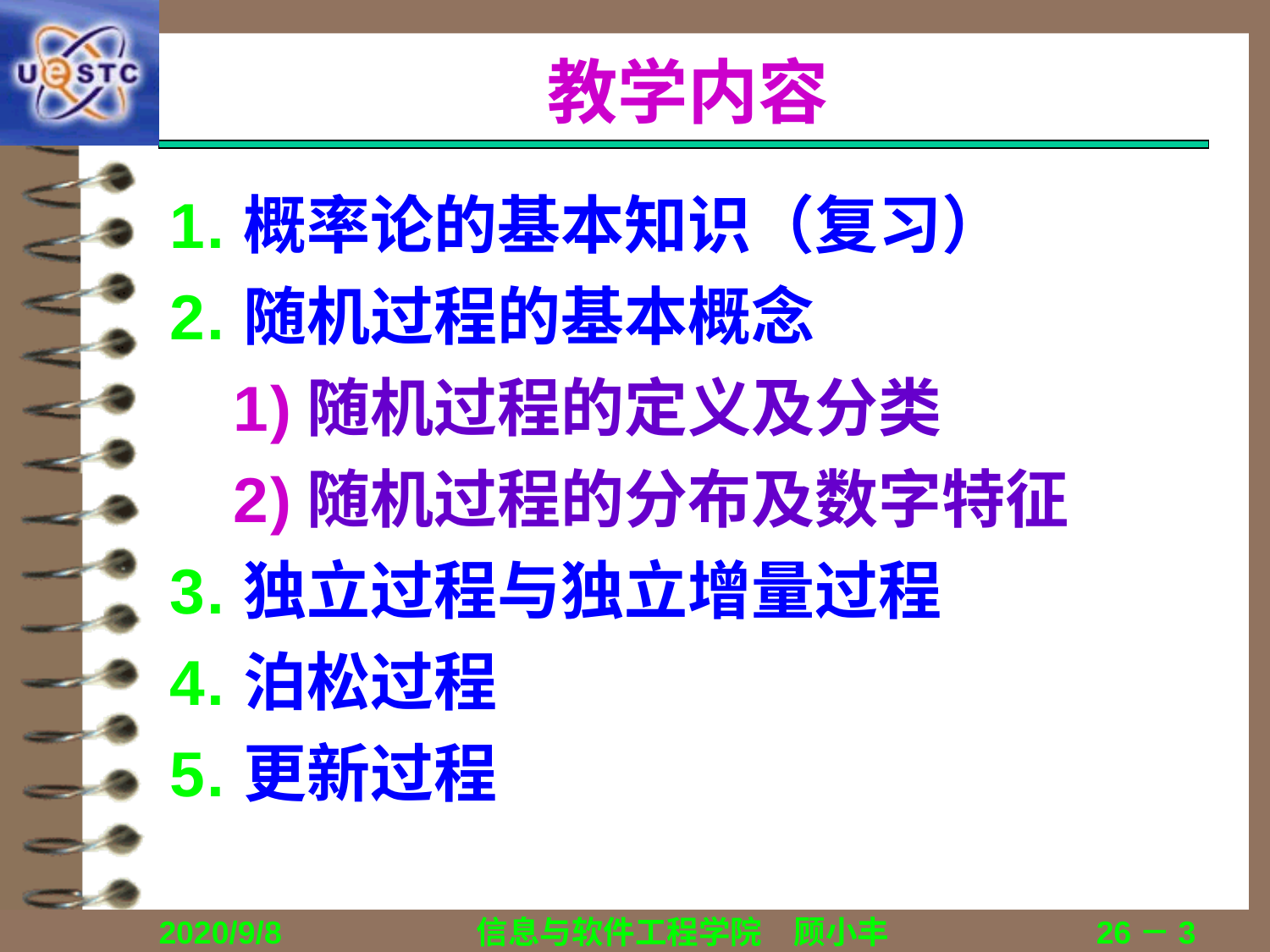

# 教学内容
概率论的基本知识（复习）
随机过程的基本概念
随机过程的定义及分类
随机过程的分布及数字特征
独立过程与独立增量过程
泊松过程
更新过程
2020/9/8
信息与软件工程学院　顾小丰
26－3